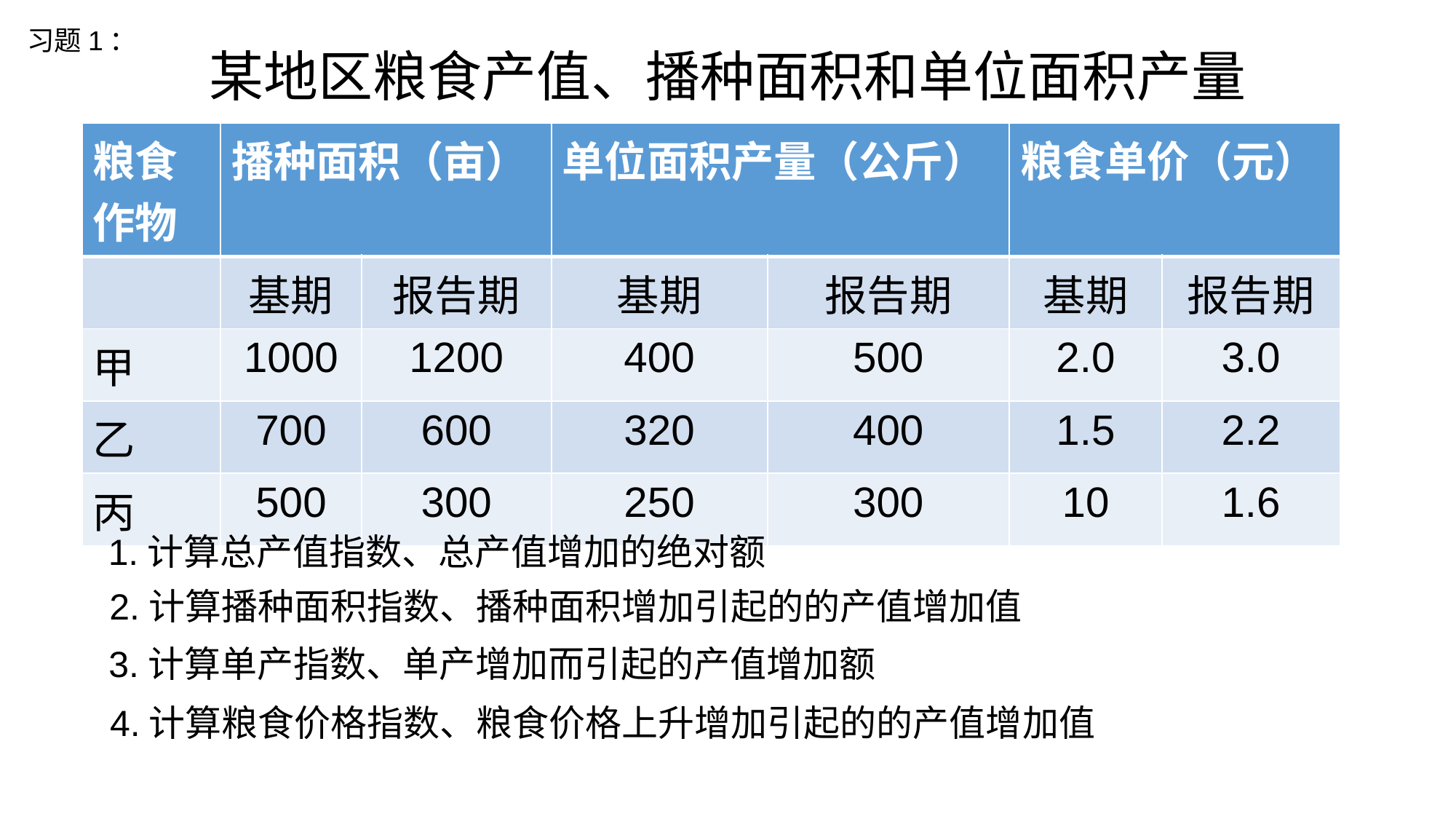

# 某地区粮食产值、播种面积和单位面积产量
习题1：
| 粮食作物 | 播种面积（亩） |  | 单位面积产量（公斤） |  | 粮食单价（元） |  |
| --- | --- | --- | --- | --- | --- | --- |
|  | 基期 | 报告期 | 基期 | 报告期 | 基期 | 报告期 |
| 甲 | 1000 | 1200 | 400 | 500 | 2.0 | 3.0 |
| 乙 | 700 | 600 | 320 | 400 | 1.5 | 2.2 |
| 丙 | 500 | 300 | 250 | 300 | 10 | 1.6 |
1.计算总产值指数、总产值增加的绝对额
2.计算播种面积指数、播种面积增加引起的的产值增加值
3.计算单产指数、单产增加而引起的产值增加额
4.计算粮食价格指数、粮食价格上升增加引起的的产值增加值